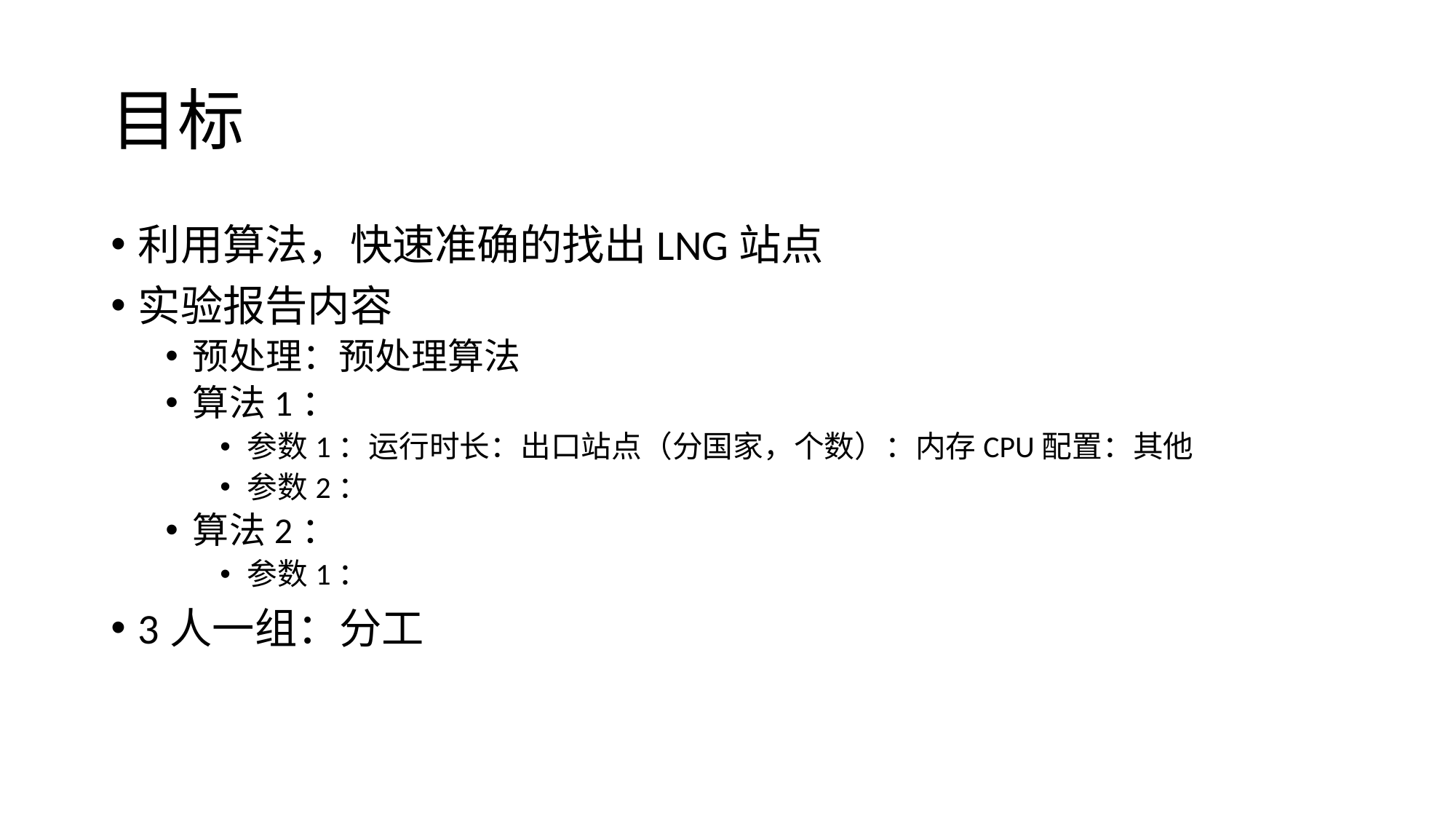

# 目标
利用算法，快速准确的找出LNG站点
实验报告内容
预处理：预处理算法
算法1：
参数1：运行时长：出口站点（分国家，个数）：内存CPU配置：其他
参数2：
算法2：
参数1：
3人一组：分工